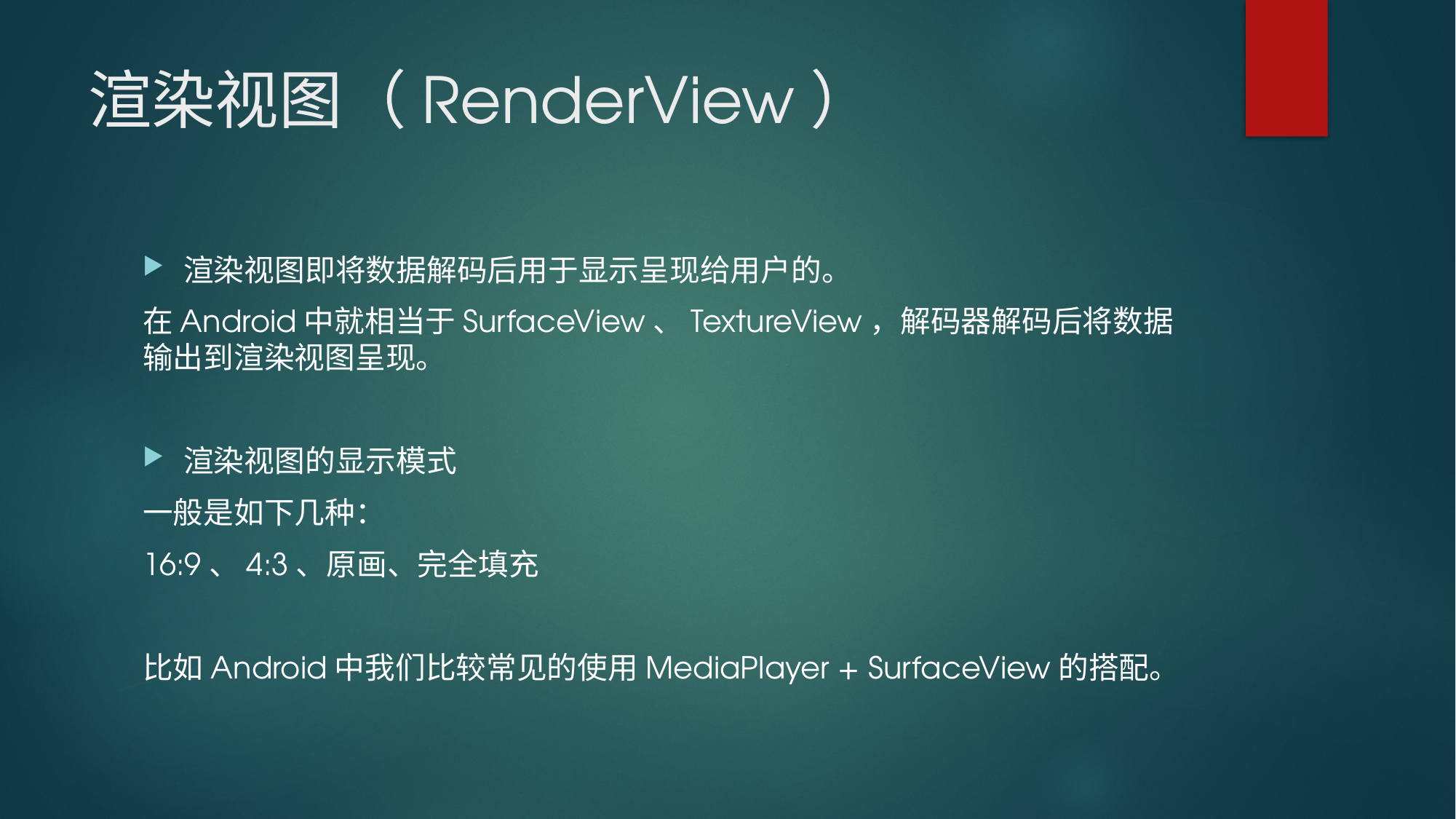

# 渲染视图（RenderView）
渲染视图即将数据解码后用于显示呈现给用户的。
在Android中就相当于SurfaceView、TextureView，解码器解码后将数据输出到渲染视图呈现。

渲染视图的显示模式
一般是如下几种：
16:9、4:3、原画、完全填充

比如Android中我们比较常见的使用MediaPlayer + SurfaceView的搭配。